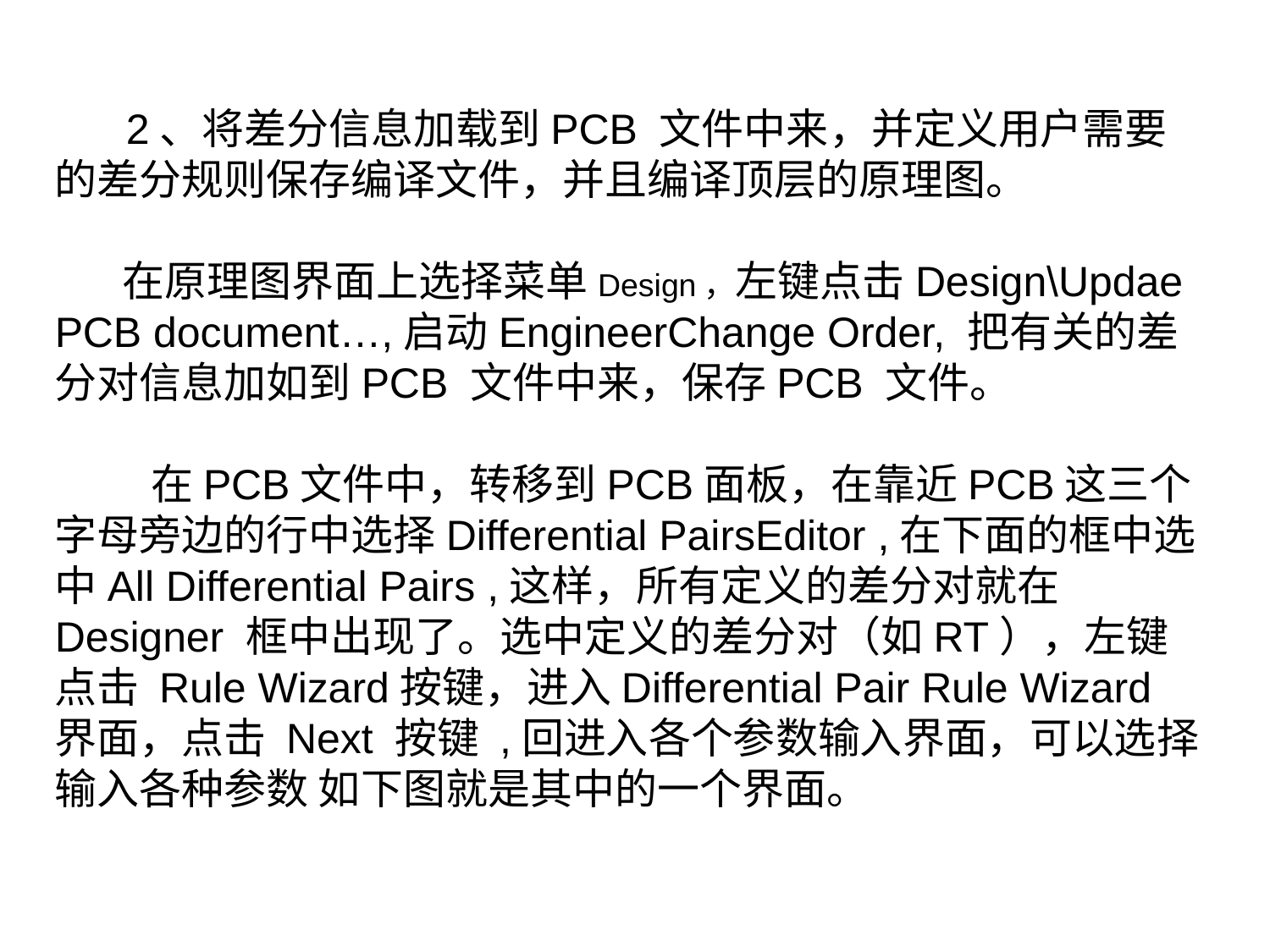

2、将差分信息加载到PCB 文件中来，并定义用户需要的差分规则保存编译文件，并且编译顶层的原理图。

      在原理图界面上选择菜单Design，左键点击Design\Updae PCB document…,启动EngineerChange Order, 把有关的差分对信息加如到PCB 文件中来，保存PCB 文件。

         在PCB文件中，转移到PCB面板，在靠近PCB这三个字母旁边的行中选择Differential PairsEditor ,在下面的框中选中All Differential Pairs ,这样，所有定义的差分对就在Designer 框中出现了。选中定义的差分对（如RT），左键点击 Rule Wizard按键，进入Differential Pair Rule Wizard界面，点击 Next 按键 ,回进入各个参数输入界面，可以选择输入各种参数 如下图就是其中的一个界面。